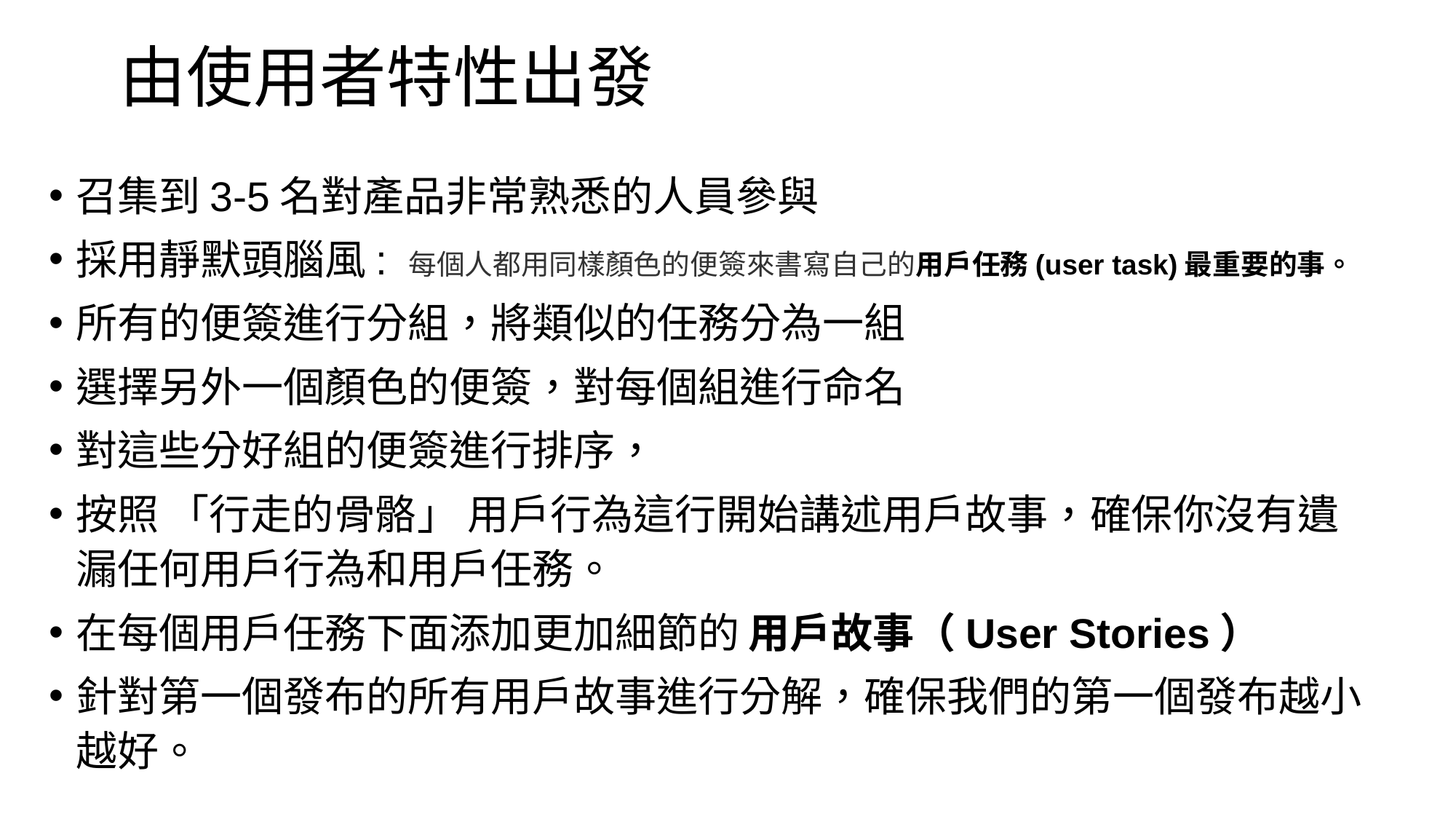

# 由使用者特性出發
召集到3-5名對產品非常熟悉的人員參與
採用靜默頭腦風: 每個人都用同樣顏色的便簽來書寫自己的用戶任務(user task)最重要的事。
所有的便簽進行分組，將類似的任務分為一組
選擇另外一個顏色的便簽，對每個組進行命名
對這些分好組的便簽進行排序，
按照 「行走的骨骼」 用戶行為這行開始講述用戶故事，確保你沒有遺漏任何用戶行為和用戶任務。
在每個用戶任務下面添加更加細節的 用戶故事（User Stories）
針對第一個發布的所有用戶故事進行分解，確保我們的第一個發布越小越好。